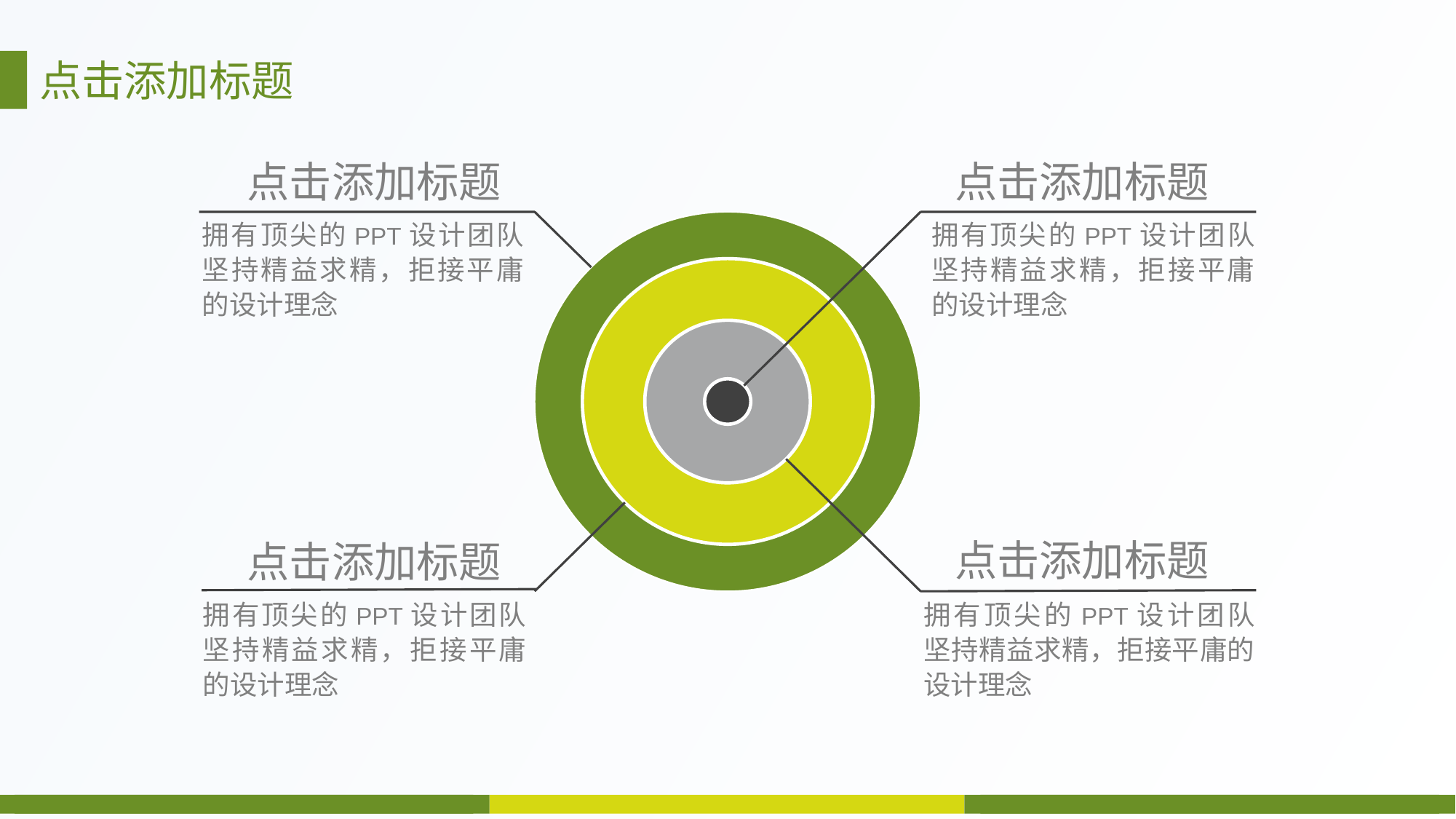

点击添加标题

点击添加标题
点击添加标题

点击添加标题
点击添加标题

拥有顶尖的PPT设计团队坚持精益求精，拒接平庸的设计理念
拥有顶尖的PPT设计团队坚持精益求精，拒接平庸的设计理念
拥有顶尖的PPT设计团队坚持精益求精，拒接平庸的设计理念
拥有顶尖的PPT设计团队坚持精益求精，拒接平庸的设计理念